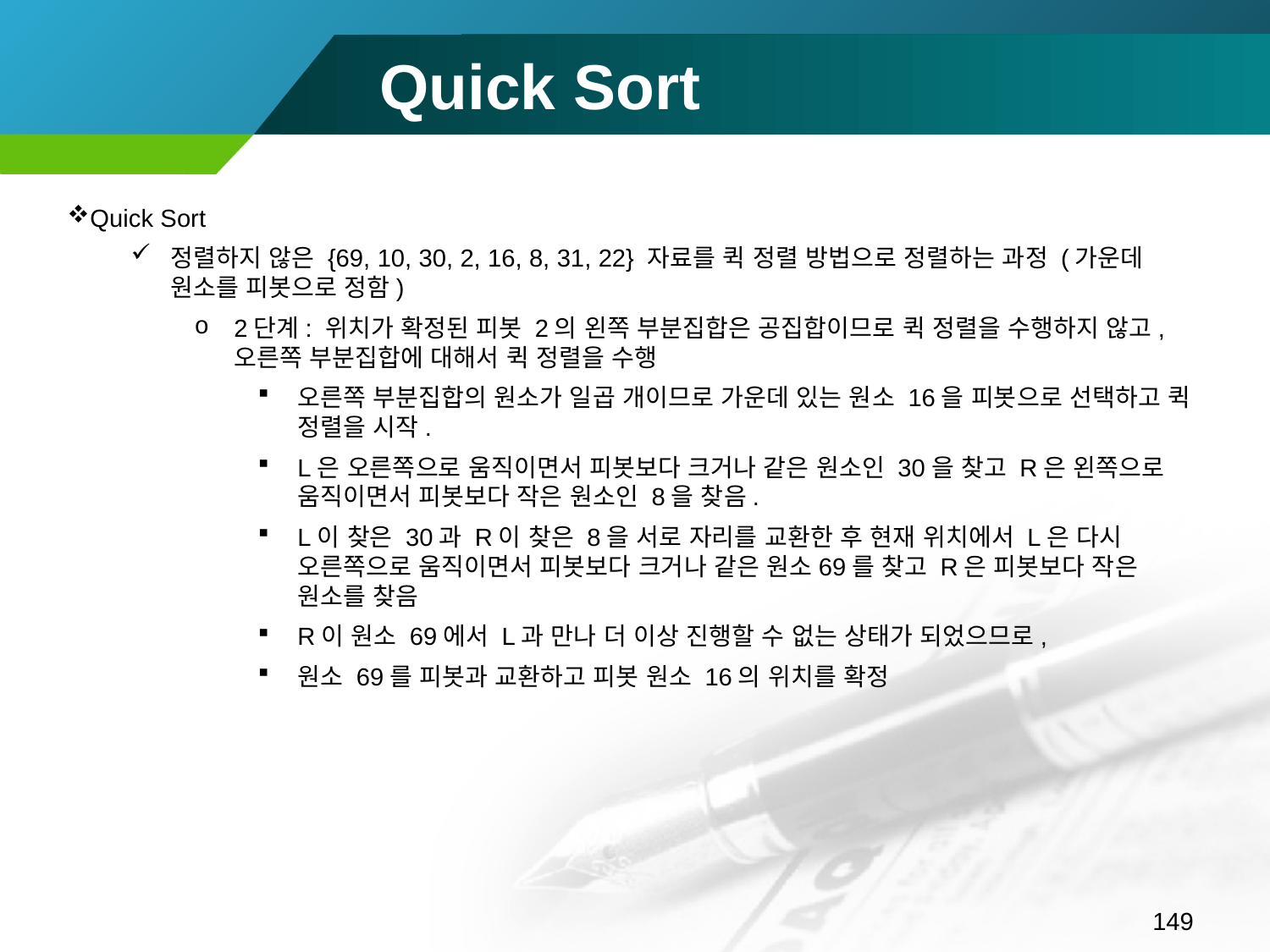

# Quick Sort
Quick Sort
정렬하지 않은 {69, 10, 30, 2, 16, 8, 31, 22} 자료를 퀵 정렬 방법으로 정렬하는 과정 (가운데 원소를 피봇으로 정함)
2단계: 위치가 확정된 피봇 2의 왼쪽 부분집합은 공집합이므로 퀵 정렬을 수행하지 않고, 오른쪽 부분집합에 대해서 퀵 정렬을 수행
오른쪽 부분집합의 원소가 일곱 개이므로 가운데 있는 원소 16을 피봇으로 선택하고 퀵 정렬을 시작.
L은 오른쪽으로 움직이면서 피봇보다 크거나 같은 원소인 30을 찾고 R은 왼쪽으로 움직이면서 피봇보다 작은 원소인 8을 찾음.
L이 찾은 30과 R이 찾은 8을 서로 자리를 교환한 후 현재 위치에서 L은 다시 오른쪽으로 움직이면서 피봇보다 크거나 같은 원소69를 찾고 R은 피봇보다 작은 원소를 찾음
R이 원소 69에서 L과 만나 더 이상 진행할 수 없는 상태가 되었으므로,
원소 69를 피봇과 교환하고 피봇 원소 16의 위치를 확정

149